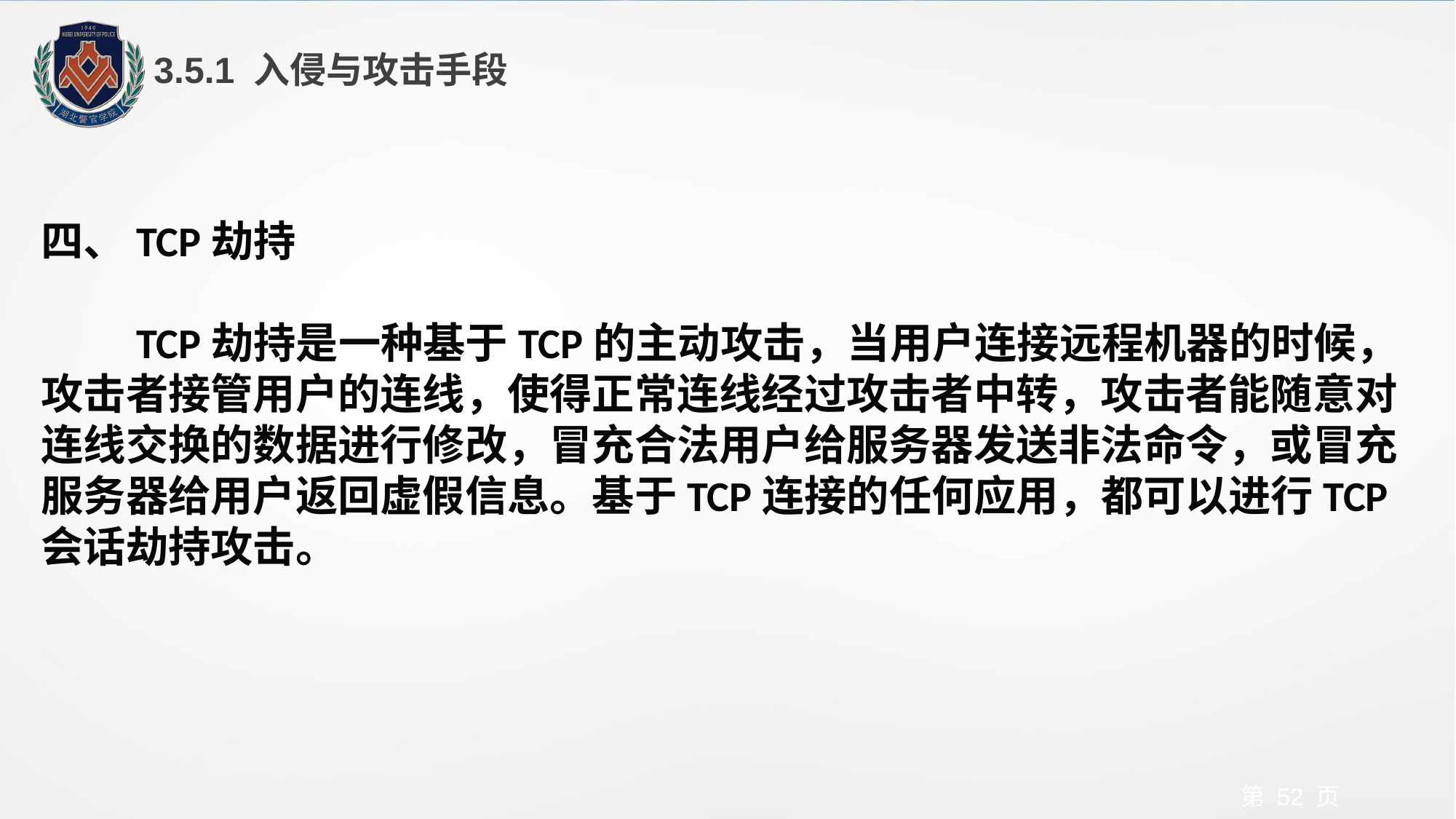

3.5.1 入侵与攻击手段
四、TCP劫持

　　TCP劫持是一种基于TCP的主动攻击，当用户连接远程机器的时候，攻击者接管用户的连线，使得正常连线经过攻击者中转，攻击者能随意对连线交换的数据进行修改，冒充合法用户给服务器发送非法命令，或冒充服务器给用户返回虚假信息。基于TCP连接的任何应用，都可以进行TCP会话劫持攻击。